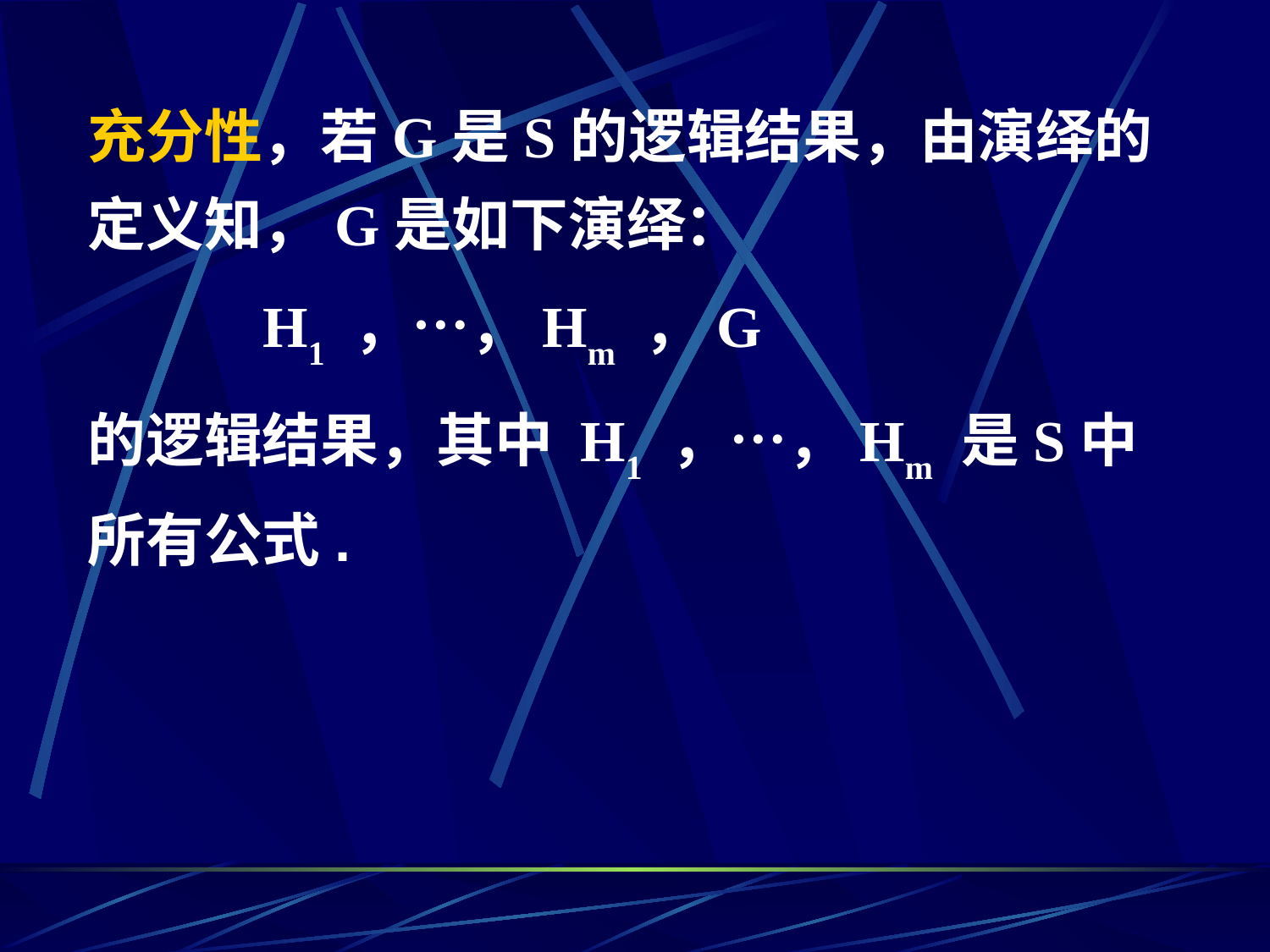

充分性，若G是S的逻辑结果，由演绎的定义知，G是如下演绎：
            H1 ，…，Hm ，G
的逻辑结果，其中 H1 ，…，Hm 是S中所有公式.
67